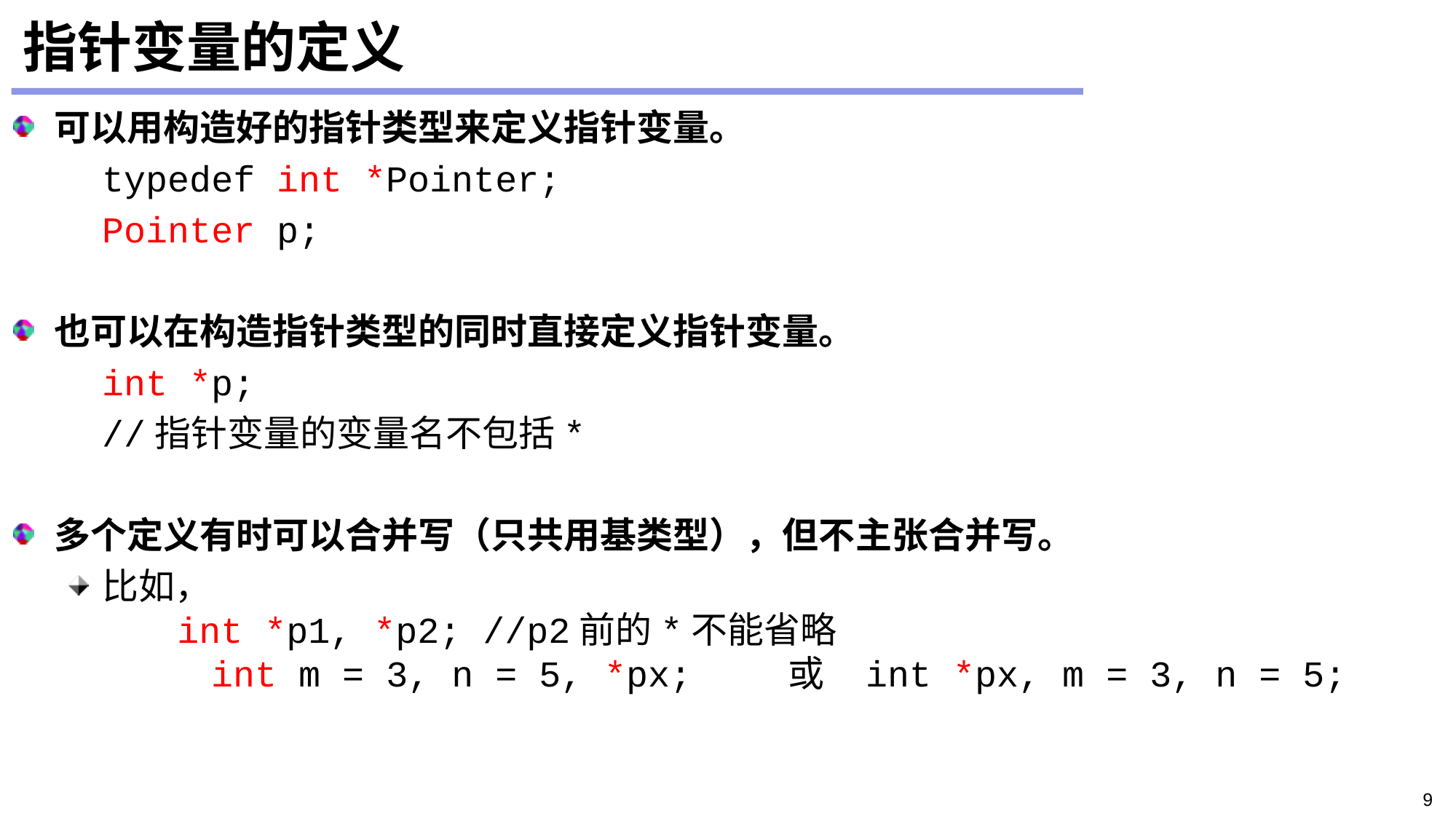

# 指针变量的定义
可以用构造好的指针类型来定义指针变量。
	typedef int *Pointer;
	Pointer p;

也可以在构造指针类型的同时直接定义指针变量。
	int *p;
	//指针变量的变量名不包括*

多个定义有时可以合并写（只共用基类型），但不主张合并写。
比如，
	int *p1, *p2; //p2前的*不能省略
		int m = 3, n = 5, *px;    或    int *px, m = 3, n = 5;
9